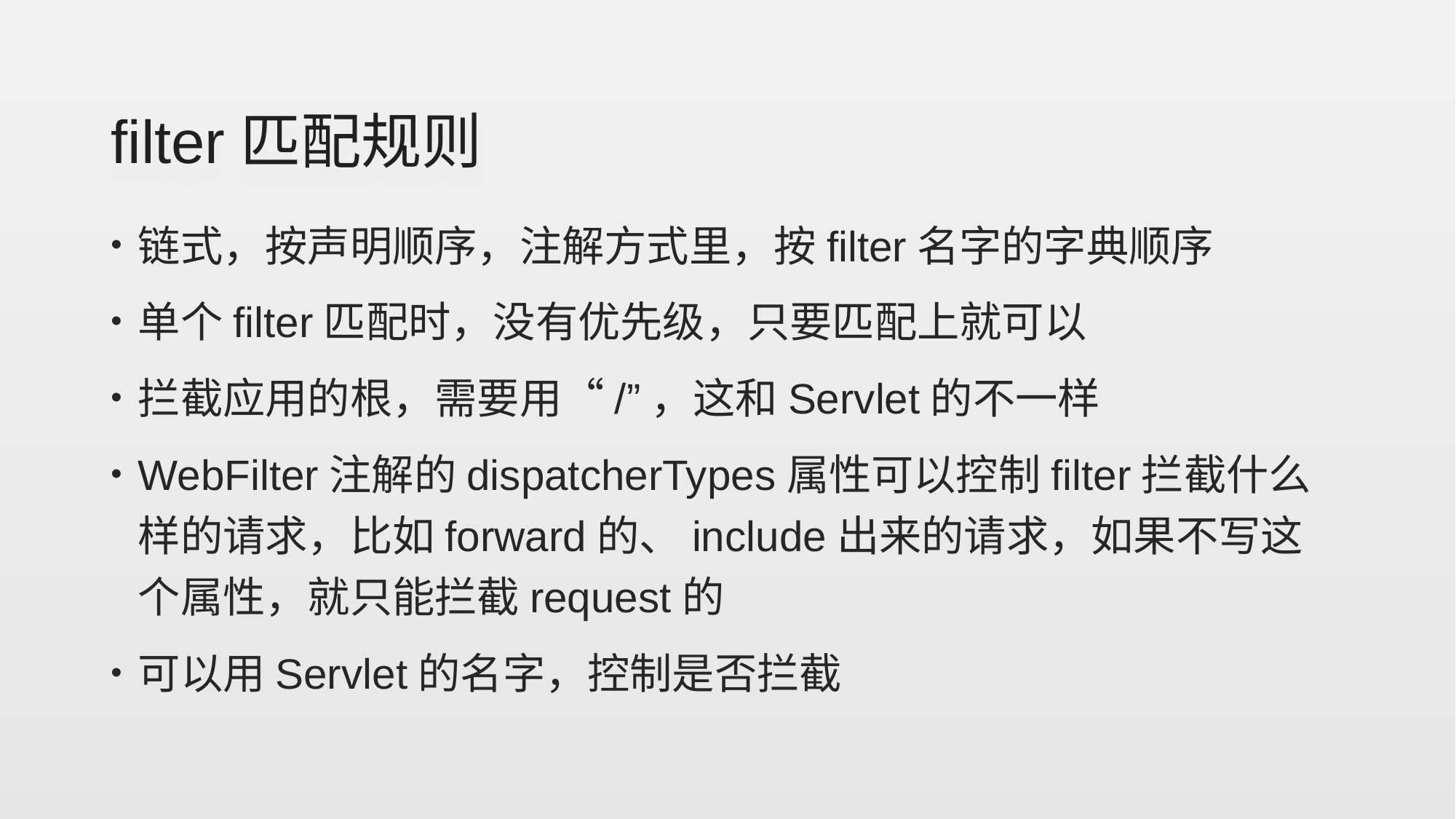

# filter匹配规则
链式，按声明顺序，注解方式里，按filter名字的字典顺序
单个filter匹配时，没有优先级，只要匹配上就可以
拦截应用的根，需要用“/”，这和Servlet的不一样
WebFilter注解的dispatcherTypes属性可以控制filter拦截什么样的请求，比如forward的、include出来的请求，如果不写这个属性，就只能拦截request的
可以用Servlet的名字，控制是否拦截